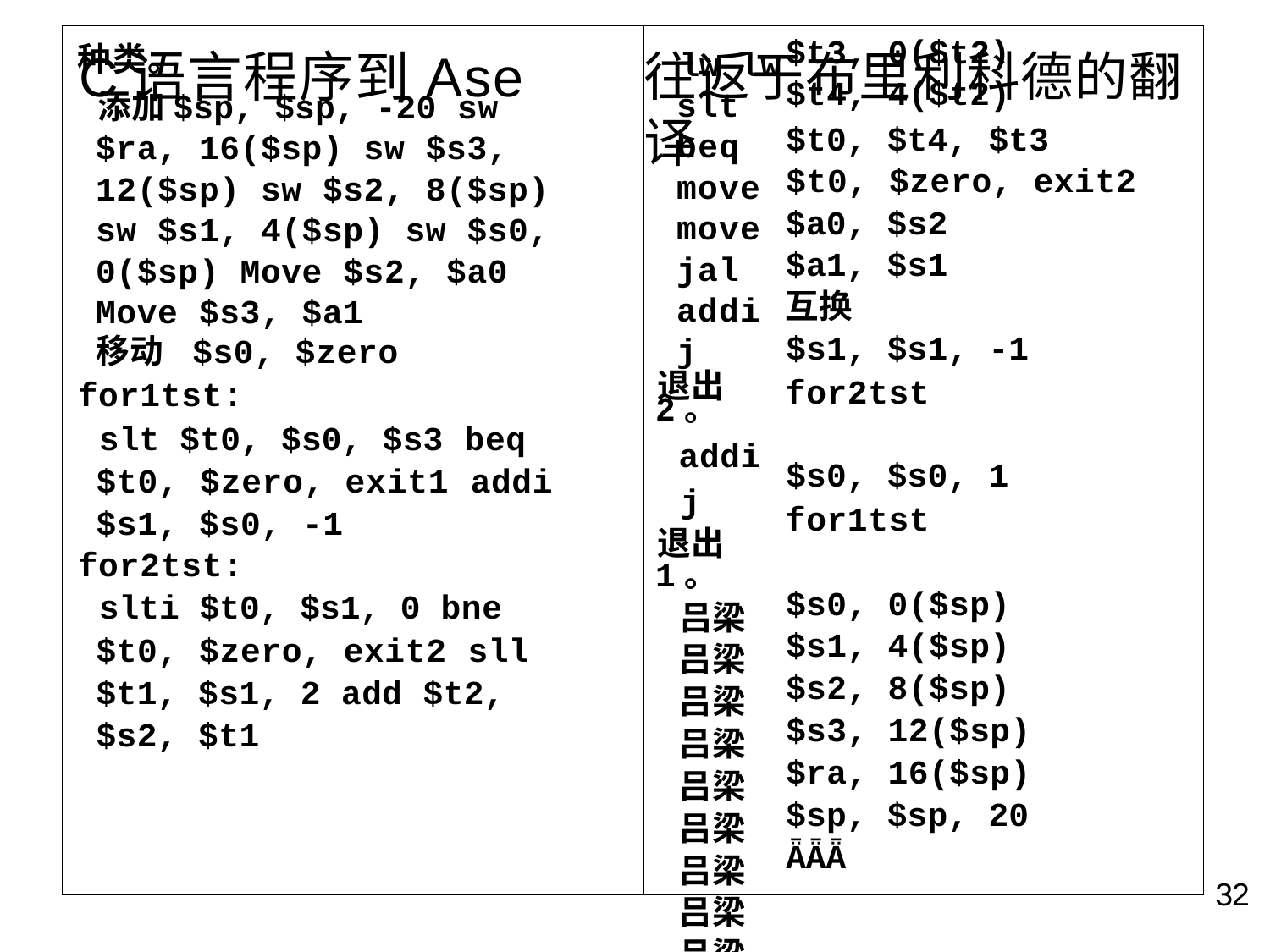

| C语言程序到Ase | 往返于布里利科德的翻译 |
| --- | --- |

$t3, 0($t2)
$t4, 4($t2)
$t0, $t4, $t3 $t0, $zero, exit2
$a0, $s2
$a1, $s1
互换
$s1, $s1, -1
for2tst

$s0, $s0, 1
for1tst

$s0, 0($sp)
$s1, 4($sp)
$s2, 8($sp)
$s3, 12($sp)
$ra, 16($sp)
$sp, $sp, 20
ǞǞǞ

种类。
添加$sp, $sp, -20 sw $ra, 16($sp) sw $s3, 12($sp) sw $s2, 8($sp) sw $s1, 4($sp) sw $s0, 0($sp) Move $s2, $a0 Move $s3, $a1
移动 $s0, $zero
for1tst:
slt $t0, $s0, $s3 beq $t0, $zero, exit1 addi $s1, $s0, -1
for2tst:
slti $t0, $s1, 0 bne $t0, $zero, exit2 sll $t1, $s1, 2 add $t2, $s2, $t1

lw lw slt beq move move jal addi j
退出2。
addi j
退出1。
吕梁 吕梁 吕梁 吕梁 吕梁 吕梁 吕梁 吕梁 吕梁 吕梁 吕梁 吕梁 吕梁 吕梁

32